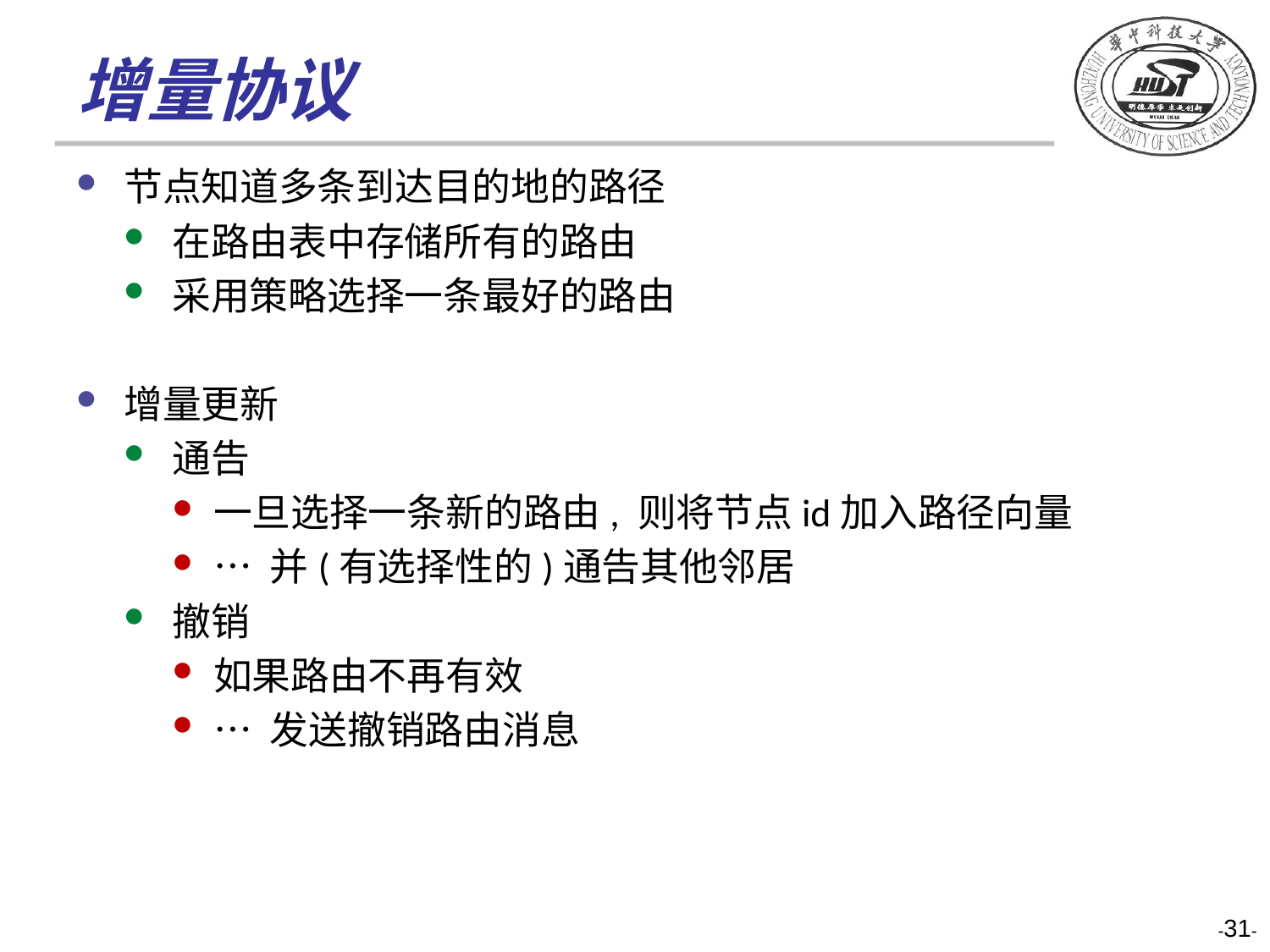

# 增量协议
节点知道多条到达目的地的路径
在路由表中存储所有的路由
采用策略选择一条最好的路由

增量更新
通告
一旦选择一条新的路由, 则将节点id加入路径向量
… 并(有选择性的)通告其他邻居
撤销
如果路由不再有效
… 发送撤销路由消息
-31-